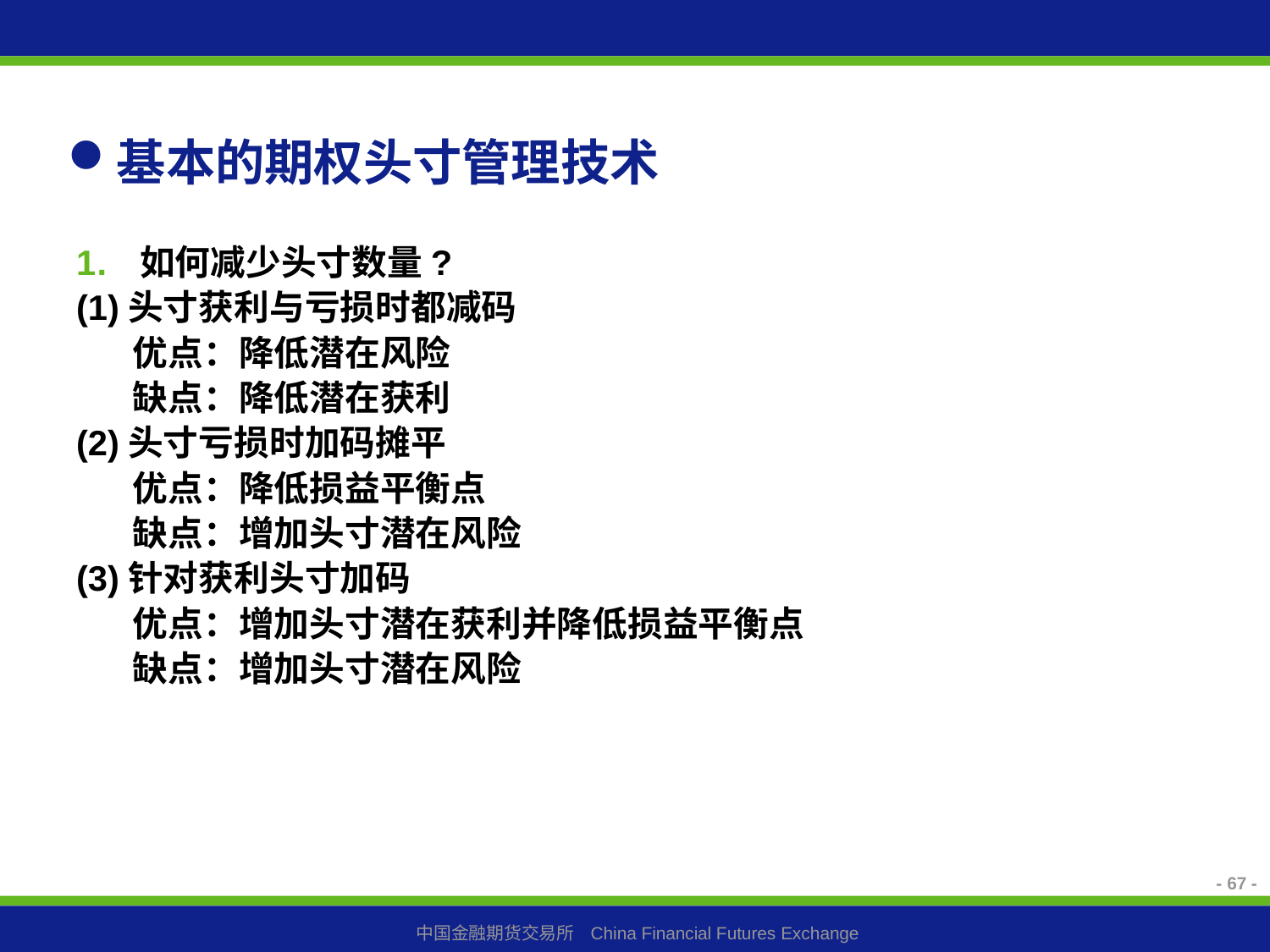

# 基本的期权头寸管理技术
如何减少头寸数量?
(1)头寸获利与亏损时都减码
      优点：降低潜在风险
      缺点：降低潜在获利
(2)头寸亏损时加码摊平
      优点：降低损益平衡点
      缺点：增加头寸潜在风险
(3)针对获利头寸加码
      优点：增加头寸潜在获利并降低损益平衡点
      缺点：增加头寸潜在风险
- 67 -